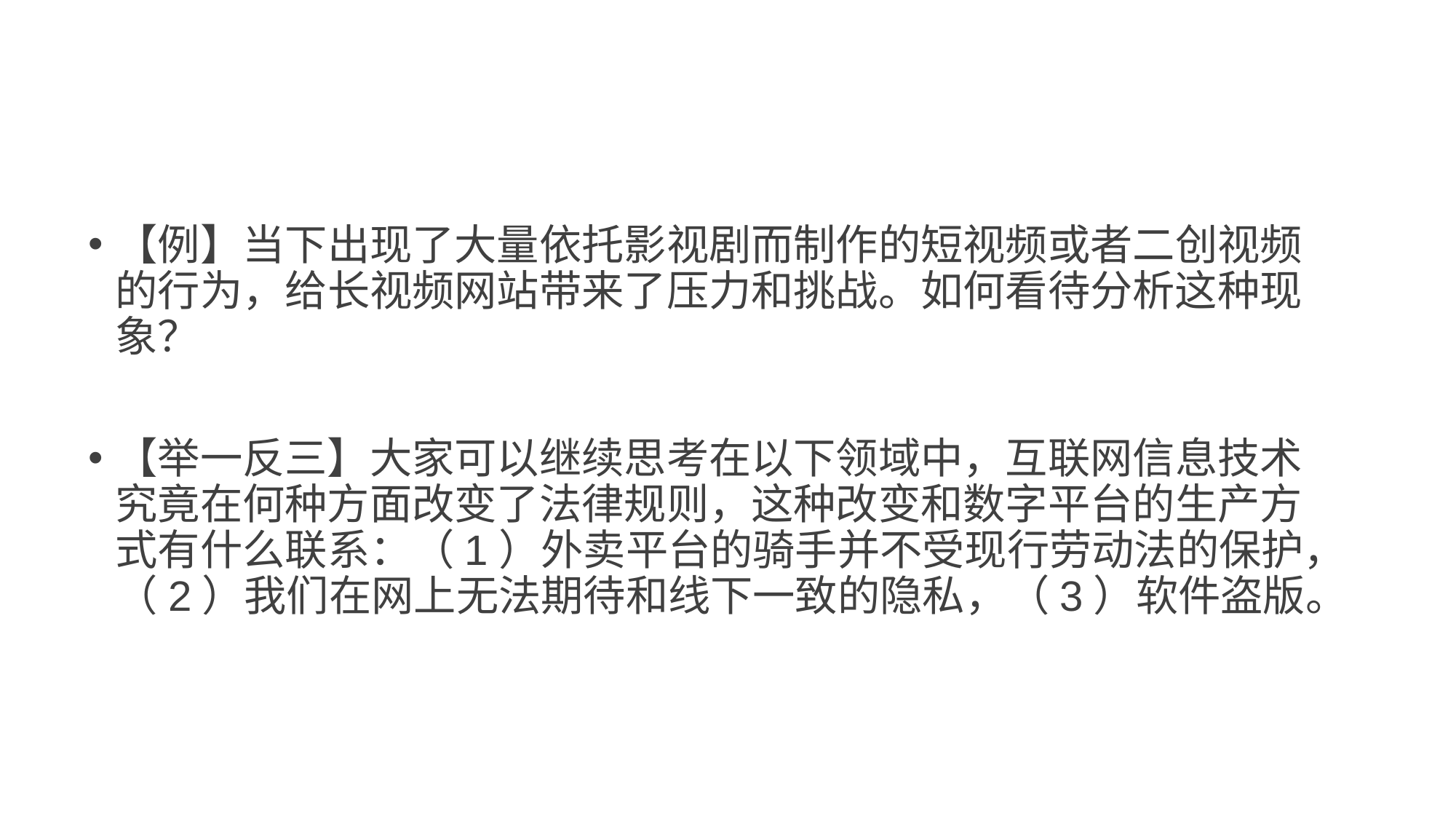

#
【例】当下出现了大量依托影视剧而制作的短视频或者二创视频的行为，给长视频网站带来了压力和挑战。如何看待分析这种现象？

【举一反三】大家可以继续思考在以下领域中，互联网信息技术究竟在何种方面改变了法律规则，这种改变和数字平台的生产方式有什么联系：（1）外卖平台的骑手并不受现行劳动法的保护，（2）我们在网上无法期待和线下一致的隐私，（3）软件盗版。